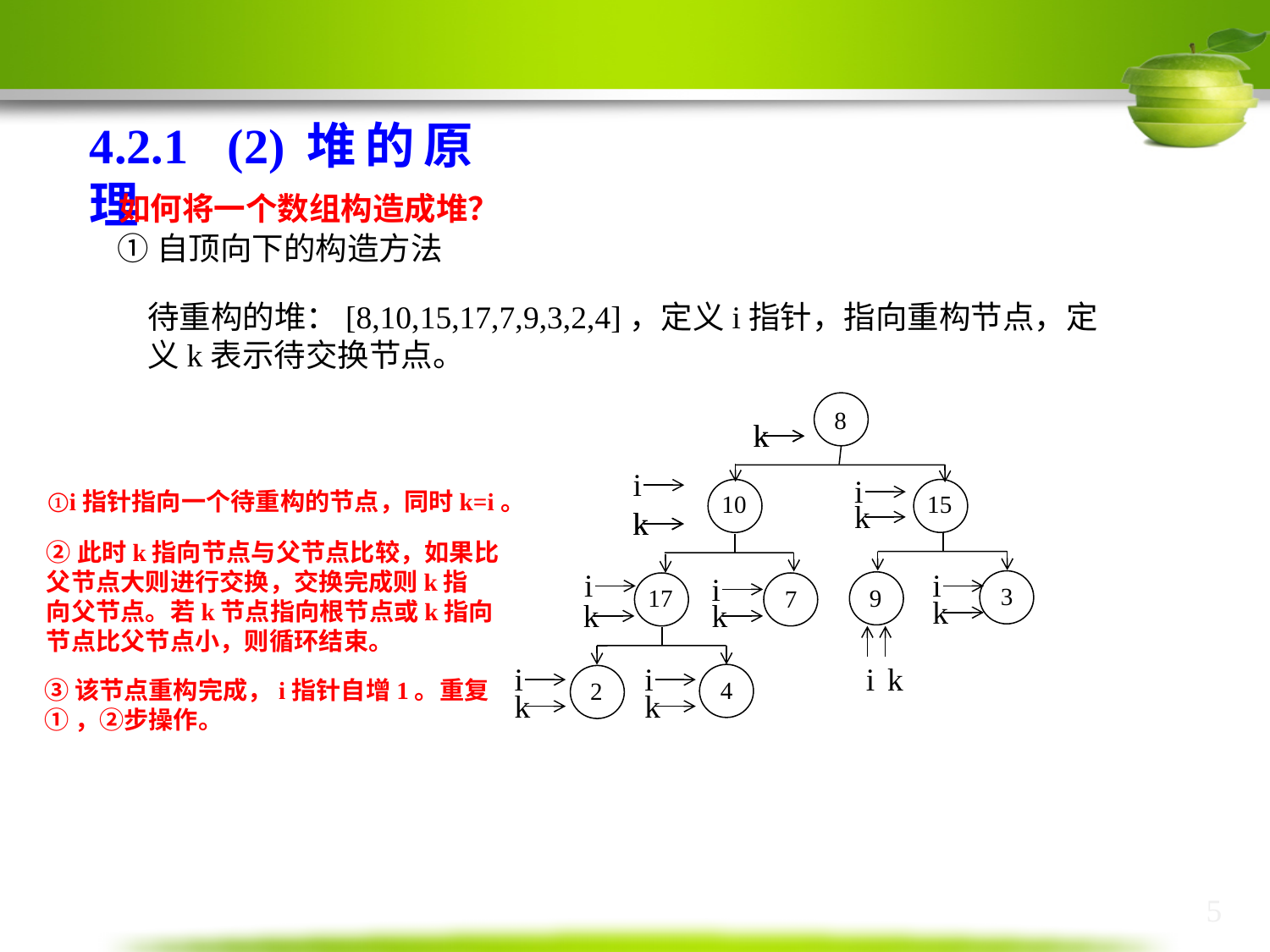

# 1.2 如何实现堆
4.2.1 (2)堆的原理
如何将一个数组构造成堆？
①自顶向下的构造方法
待重构的堆：[8,10,15,17,7,9,3,2,4]，定义i指针，指向重构节点，定义k表示待交换节点。

8
k
k
i
i
①i指针指向一个待重构的节点，同时k=i。

10

15
k
k
k
②此时k指向节点与父节点比较，如果比
父节点大则进行交换，交换完成则k指
向父节点。若k节点指向根节点或k指向
节点比父节点小，则循环结束。
i
i
i

3

9

17

7
k
k
k
i
i
i
k

4

2
③该节点重构完成，i指针自增1。重复
①，②步操作。
k
k
5